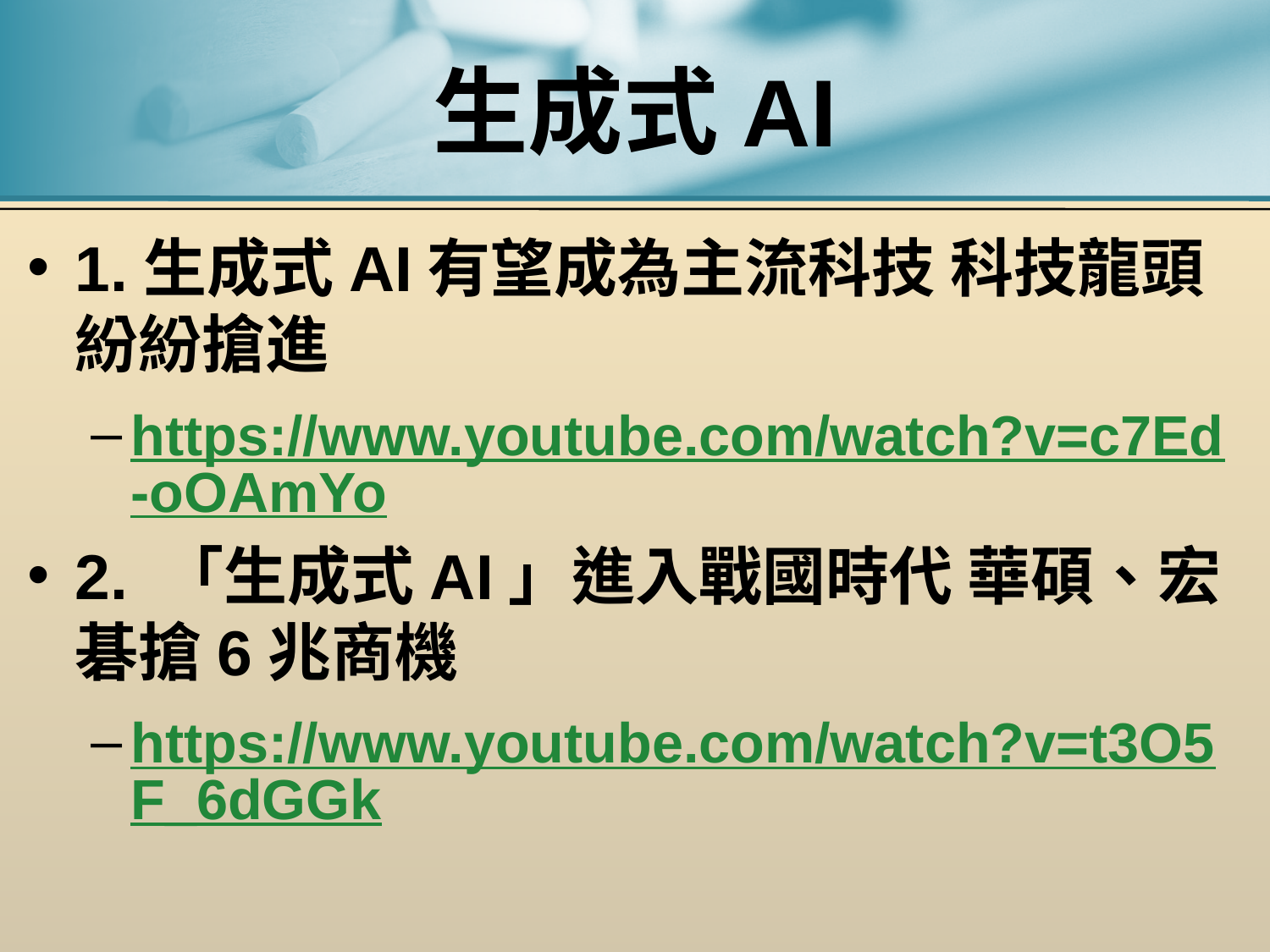

# 生成式AI
1.生成式AI有望成為主流科技 科技龍頭紛紛搶進
https://www.youtube.com/watch?v=c7Ed-oOAmYo
2. 「生成式AI」進入戰國時代 華碩、宏碁搶6兆商機
https://www.youtube.com/watch?v=t3O5F_6dGGk